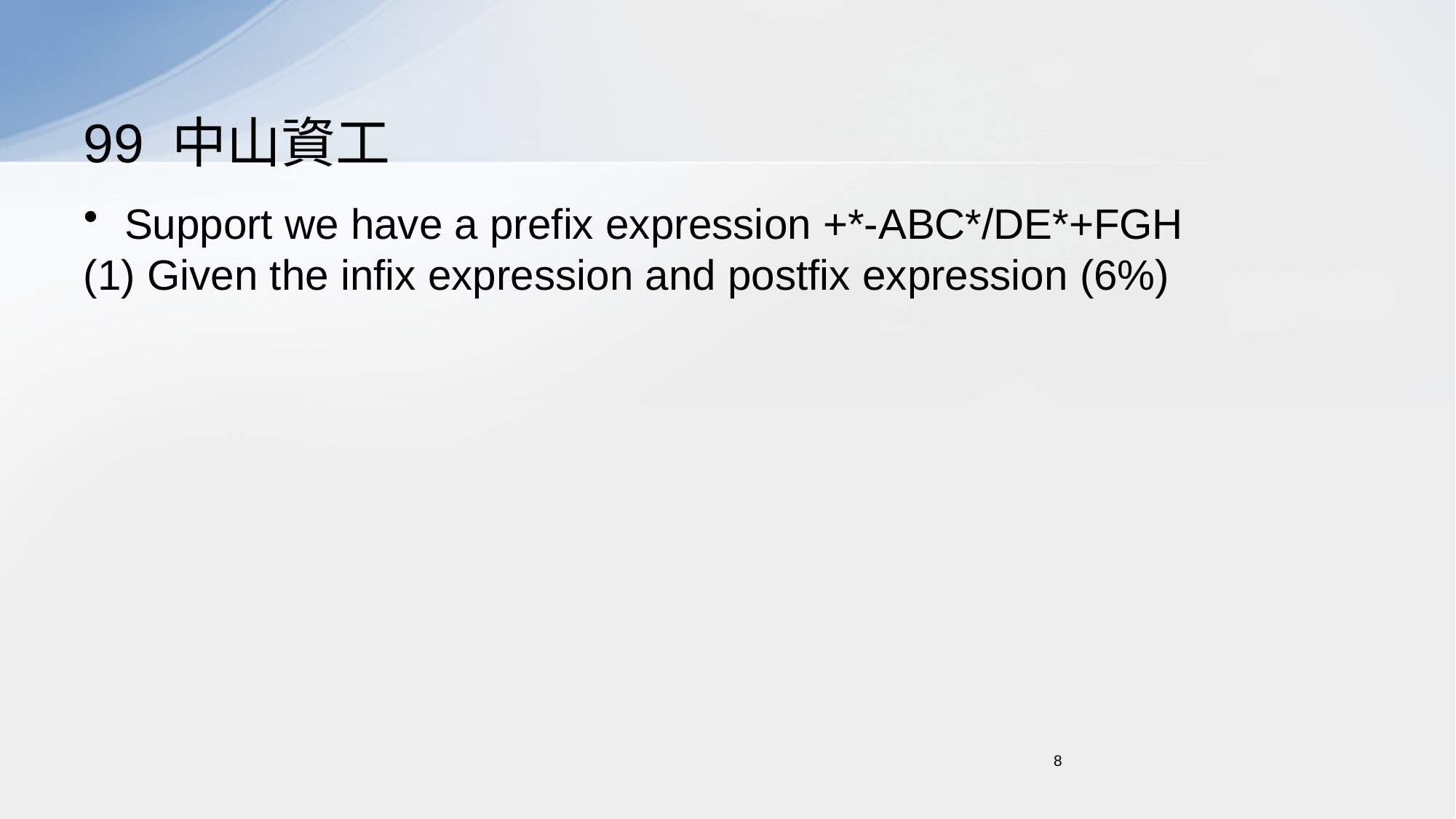

# 99 中山資工
Support we have a prefix expression +*-ABC*/DE*+FGH
(1) Given the infix expression and postfix expression (6%)
8